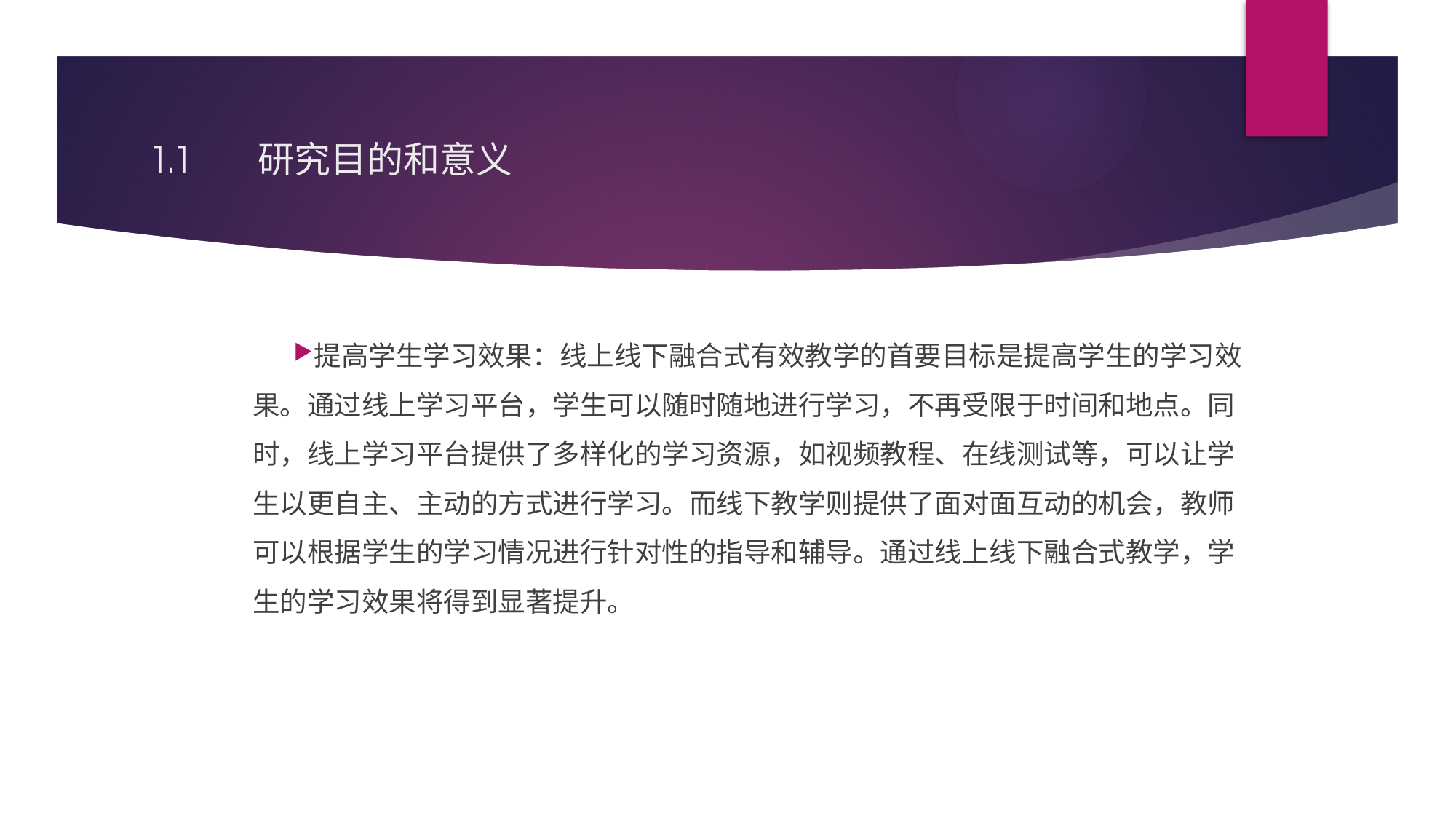

# 1.1	研究目的和意义
提高学生学习效果：线上线下融合式有效教学的首要目标是提高学生的学习效果。通过线上学习平台，学生可以随时随地进行学习，不再受限于时间和地点。同时，线上学习平台提供了多样化的学习资源，如视频教程、在线测试等，可以让学生以更自主、主动的方式进行学习。而线下教学则提供了面对面互动的机会，教师可以根据学生的学习情况进行针对性的指导和辅导。通过线上线下融合式教学，学生的学习效果将得到显著提升。